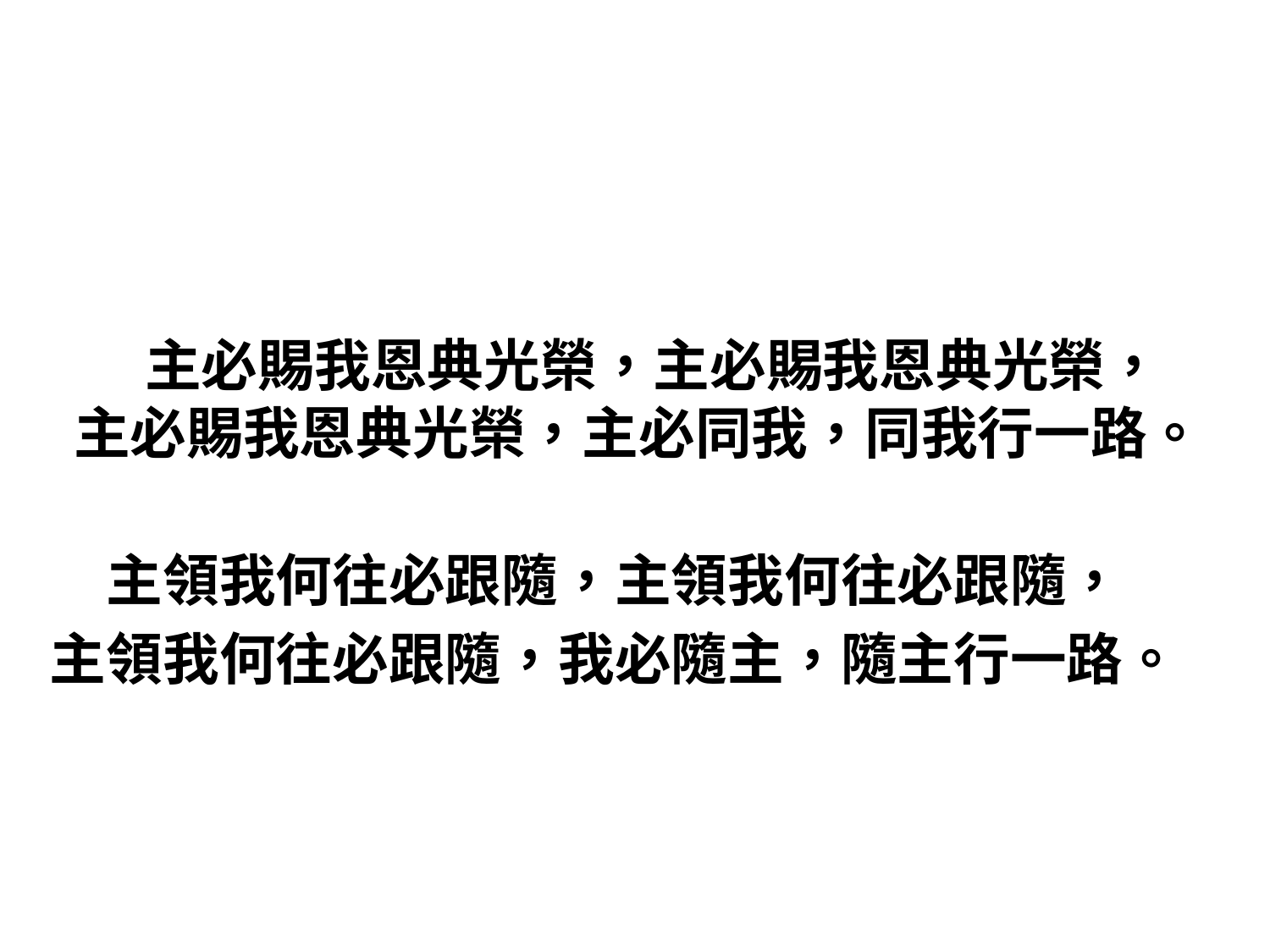

#
     主必賜我恩典光榮，主必賜我恩典光榮，
主必賜我恩典光榮，主必同我，同我行一路。
主領我何往必跟隨，主領我何往必跟隨，
主領我何往必跟隨，我必隨主，隨主行一路。